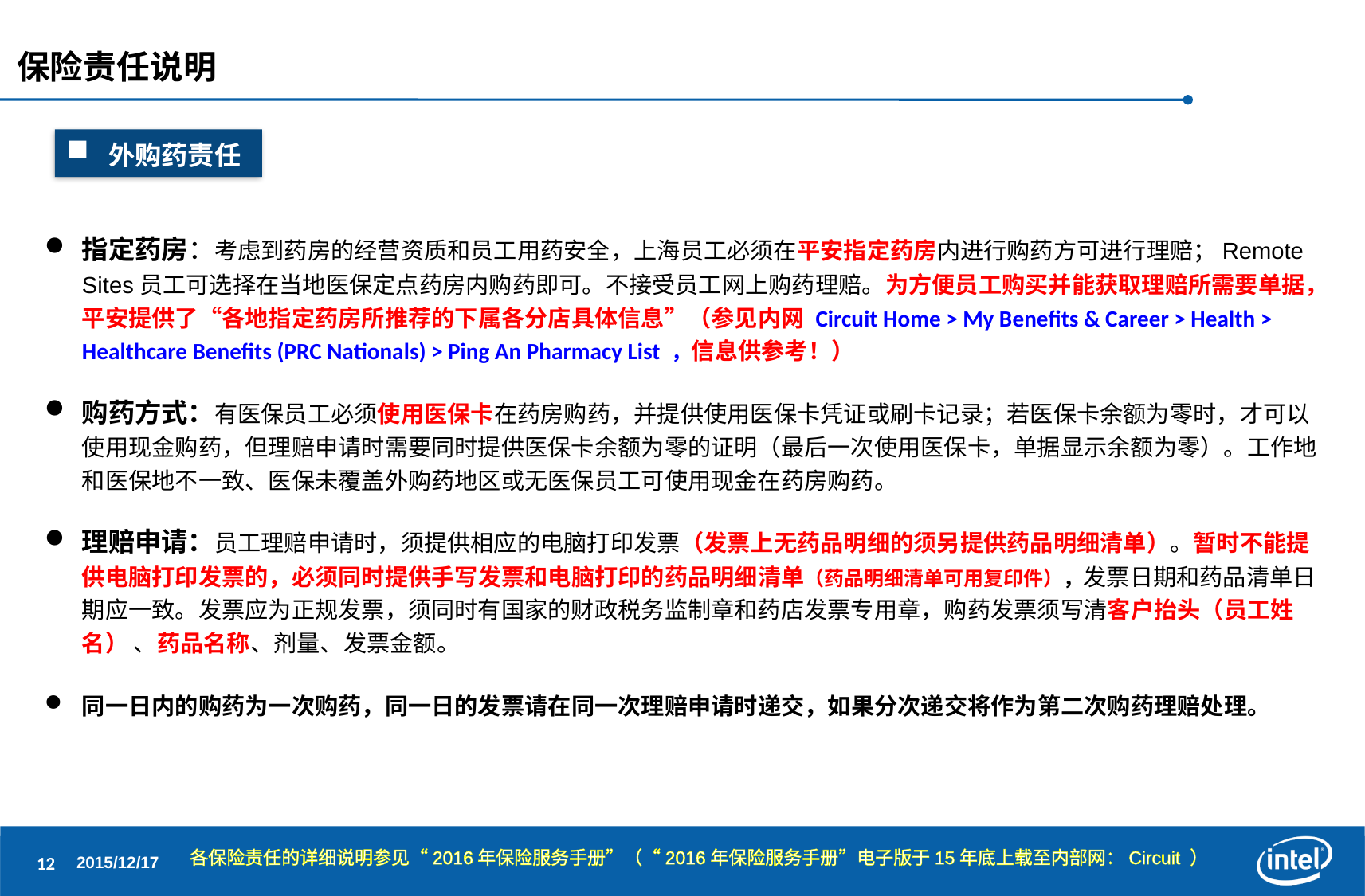

保险责任说明
 外购药责任
指定药房：考虑到药房的经营资质和员工用药安全，上海员工必须在平安指定药房内进行购药方可进行理赔；Remote Sites员工可选择在当地医保定点药房内购药即可。不接受员工网上购药理赔。为方便员工购买并能获取理赔所需要单据，平安提供了“各地指定药房所推荐的下属各分店具体信息”（参见内网 Circuit Home > My Benefits & Career > Health > Healthcare Benefits (PRC Nationals) > Ping An Pharmacy List ，信息供参考！）
购药方式：有医保员工必须使用医保卡在药房购药，并提供使用医保卡凭证或刷卡记录；若医保卡余额为零时，才可以使用现金购药，但理赔申请时需要同时提供医保卡余额为零的证明（最后一次使用医保卡，单据显示余额为零）。工作地和医保地不一致、医保未覆盖外购药地区或无医保员工可使用现金在药房购药。
理赔申请：员工理赔申请时，须提供相应的电脑打印发票（发票上无药品明细的须另提供药品明细清单）。暂时不能提供电脑打印发票的，必须同时提供手写发票和电脑打印的药品明细清单（药品明细清单可用复印件），发票日期和药品清单日期应一致。发票应为正规发票，须同时有国家的财政税务监制章和药店发票专用章，购药发票须写清客户抬头（员工姓名） 、药品名称、剂量、发票金额。
同一日内的购药为一次购药，同一日的发票请在同一次理赔申请时递交，如果分次递交将作为第二次购药理赔处理。
各保险责任的详细说明参见“2016年保险服务手册”（“2016年保险服务手册”电子版于15年底上载至内部网：Circuit ）
12
2015/12/17